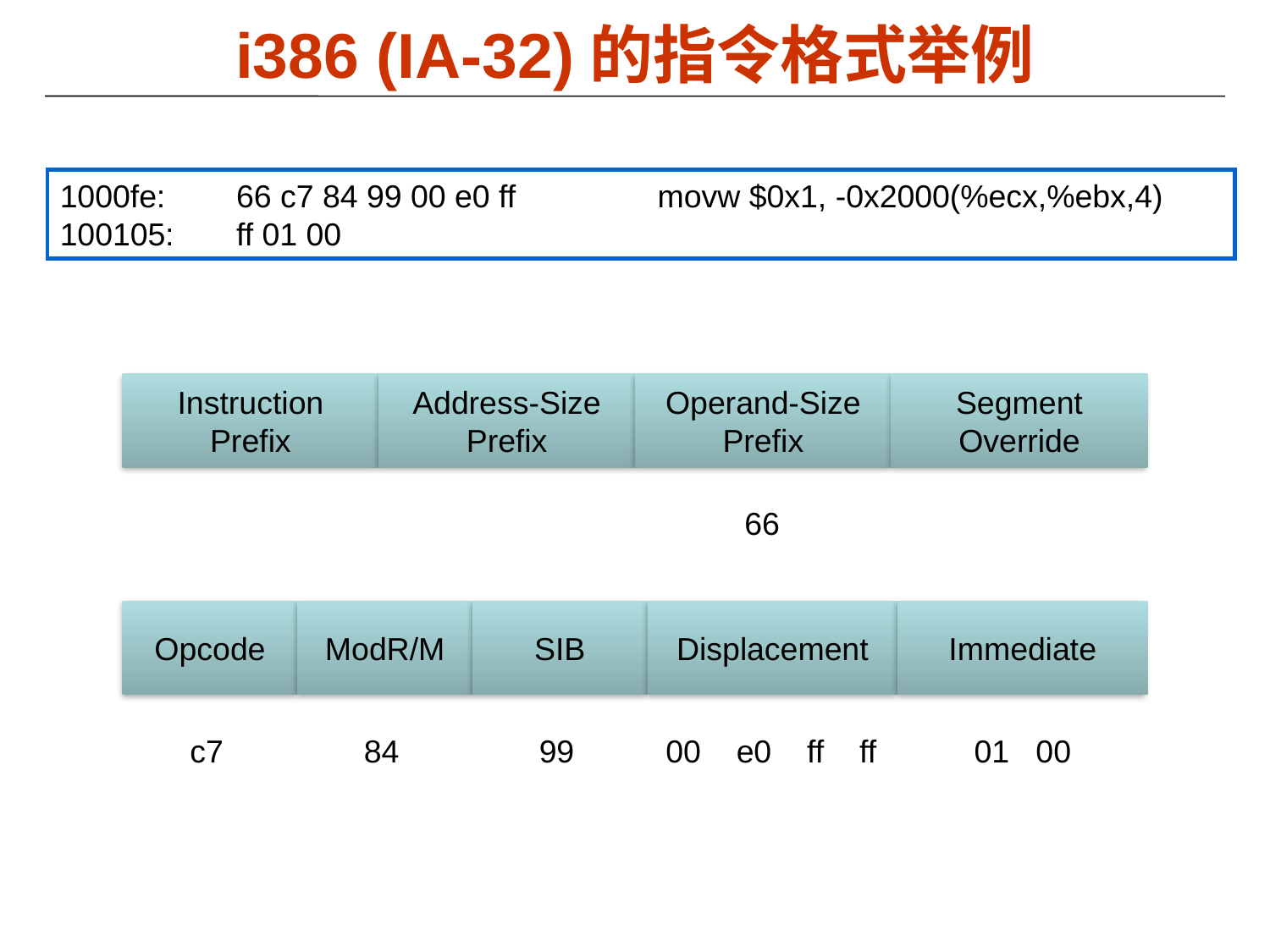

# i386 (IA-32)的指令格式举例
1000fe:        66 c7 84 99 00 e0 ff                movw $0x1, -0x2000(%ecx,%ebx,4)
100105:       ff 01 00
Instruction Prefix
Address-Size Prefix
Operand-Size Prefix
Segment Override
66
Opcode
ModR/M
SIB
Displacement
Immediate
c7
84
99
00    e0    ff    ff
01   00